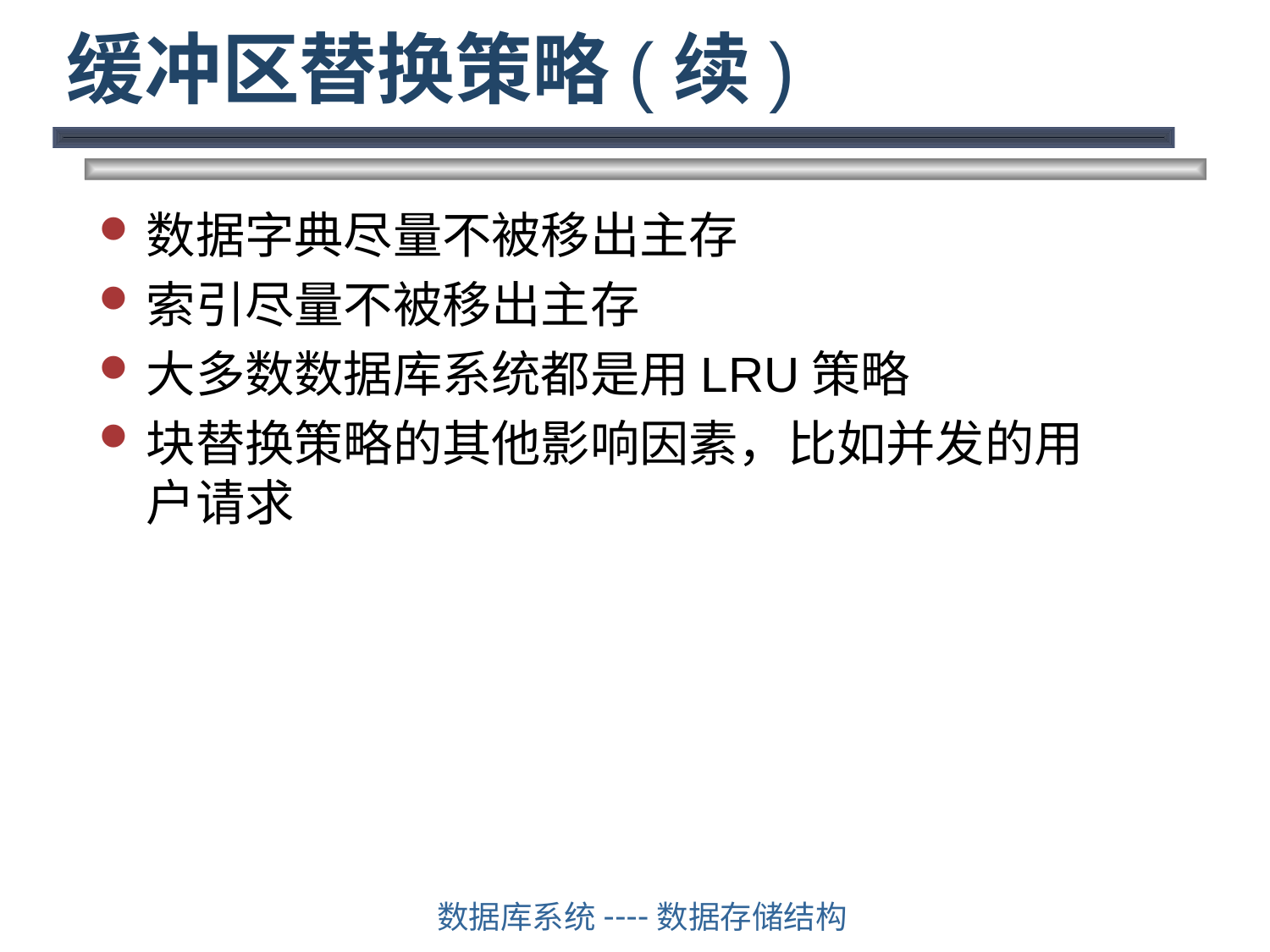

缓冲区替换策略(续)
数据字典尽量不被移出主存
索引尽量不被移出主存
大多数数据库系统都是用LRU策略
块替换策略的其他影响因素，比如并发的用户请求

数据库系统----数据存储结构